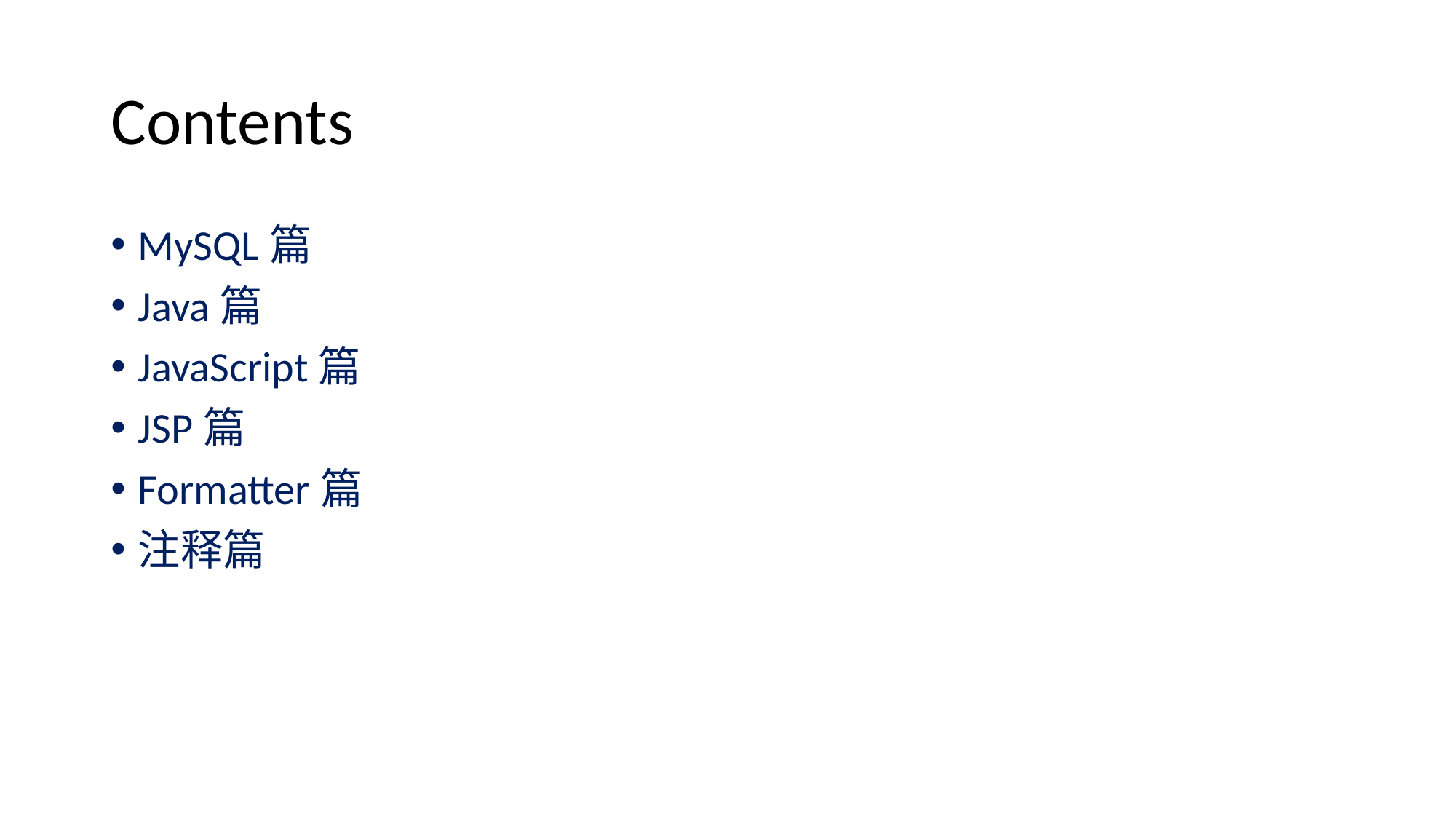

# Contents
MySQL篇
Java篇
JavaScript篇
JSP篇
Formatter篇
注释篇